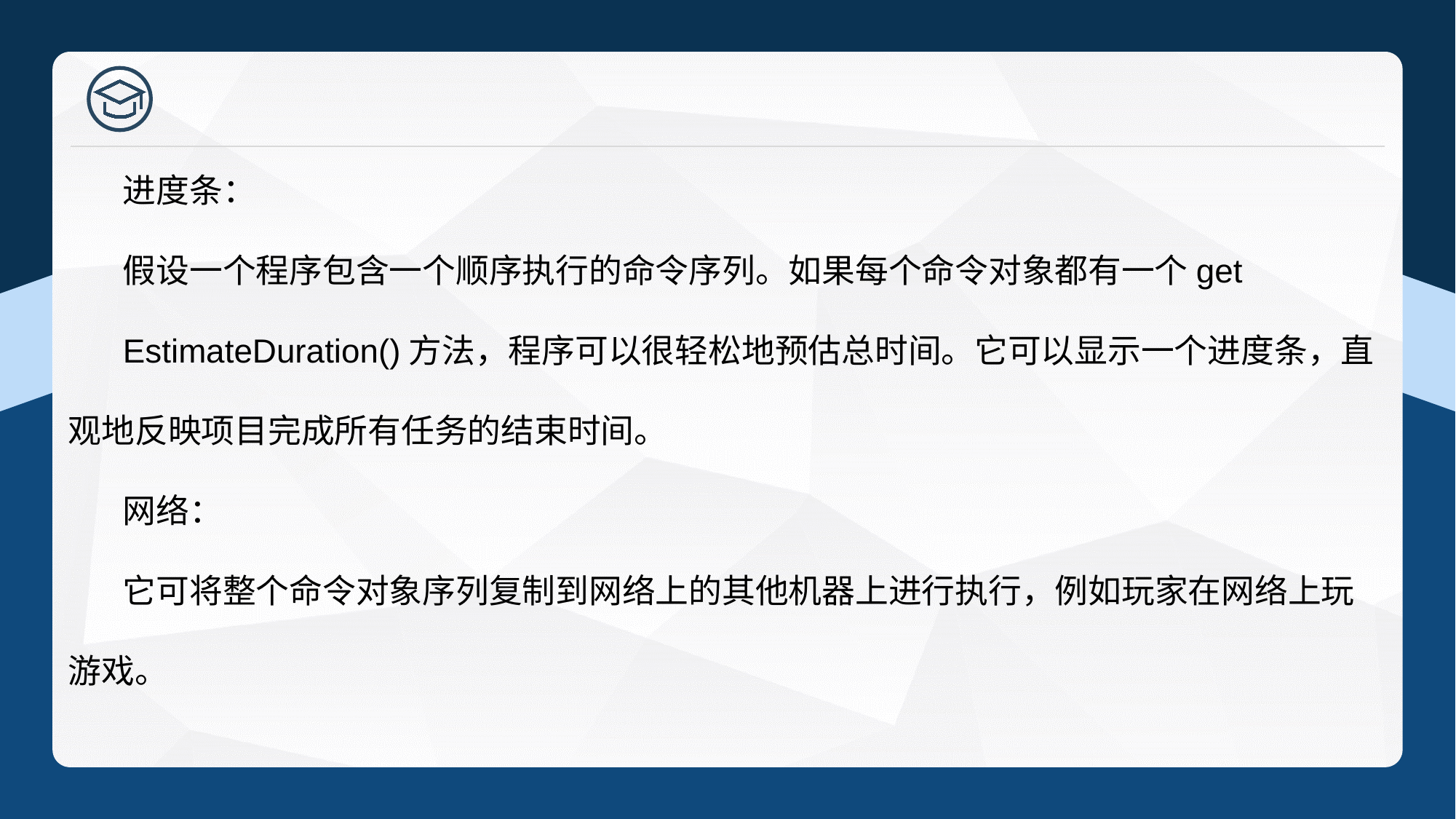

进度条：
假设一个程序包含一个顺序执行的命令序列。如果每个命令对象都有一个get
EstimateDuration()方法，程序可以很轻松地预估总时间。它可以显示一个进度条，直观地反映项目完成所有任务的结束时间。
网络：
它可将整个命令对象序列复制到网络上的其他机器上进行执行，例如玩家在网络上玩游戏。

子煜